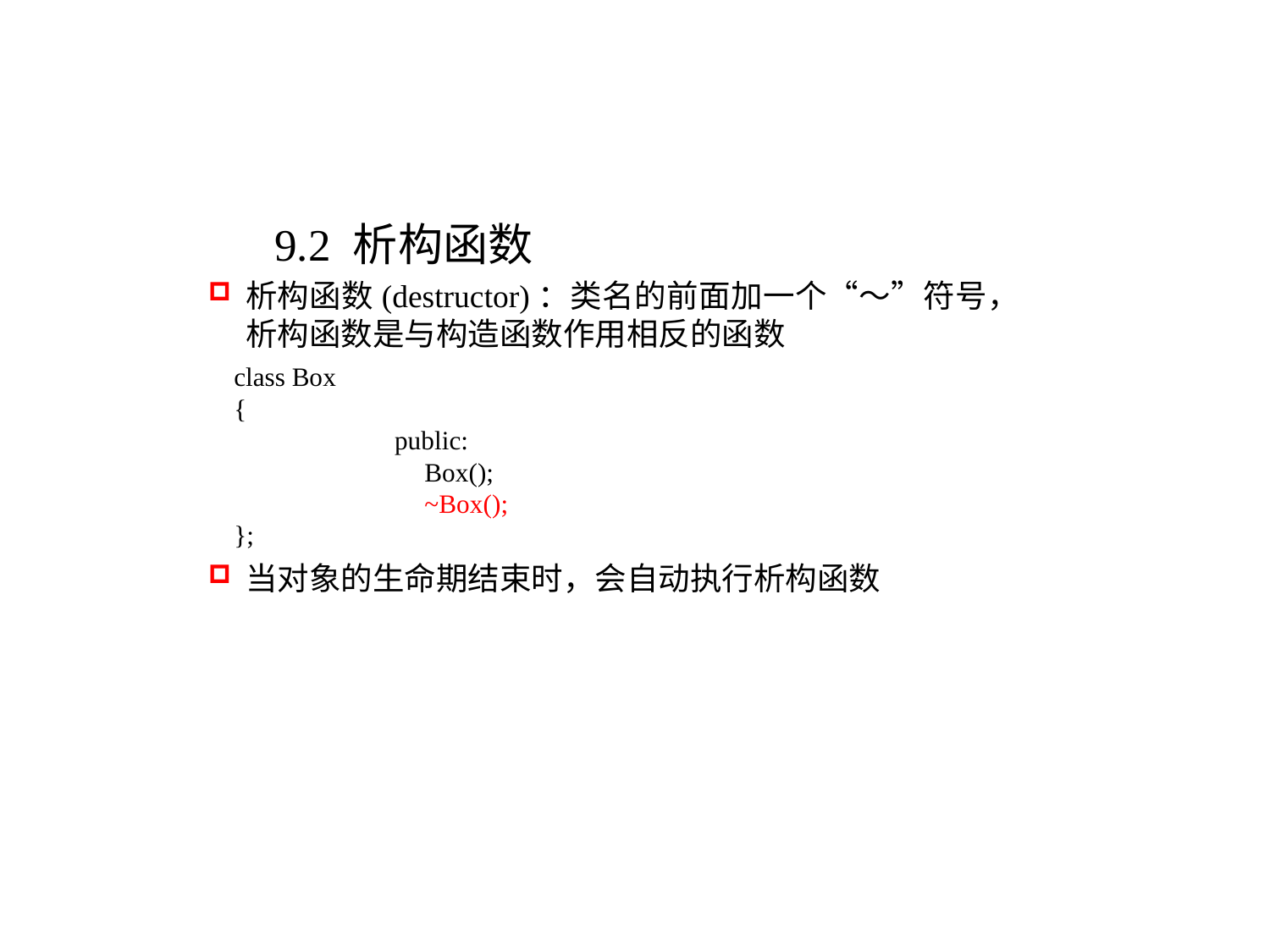

9.2 析构函数
析构函数(destructor)：类名的前面加一个“～”符号，析构函数是与构造函数作用相反的函数
class Box
{
		     public:
Box();
~Box();
};
当对象的生命期结束时，会自动执行析构函数